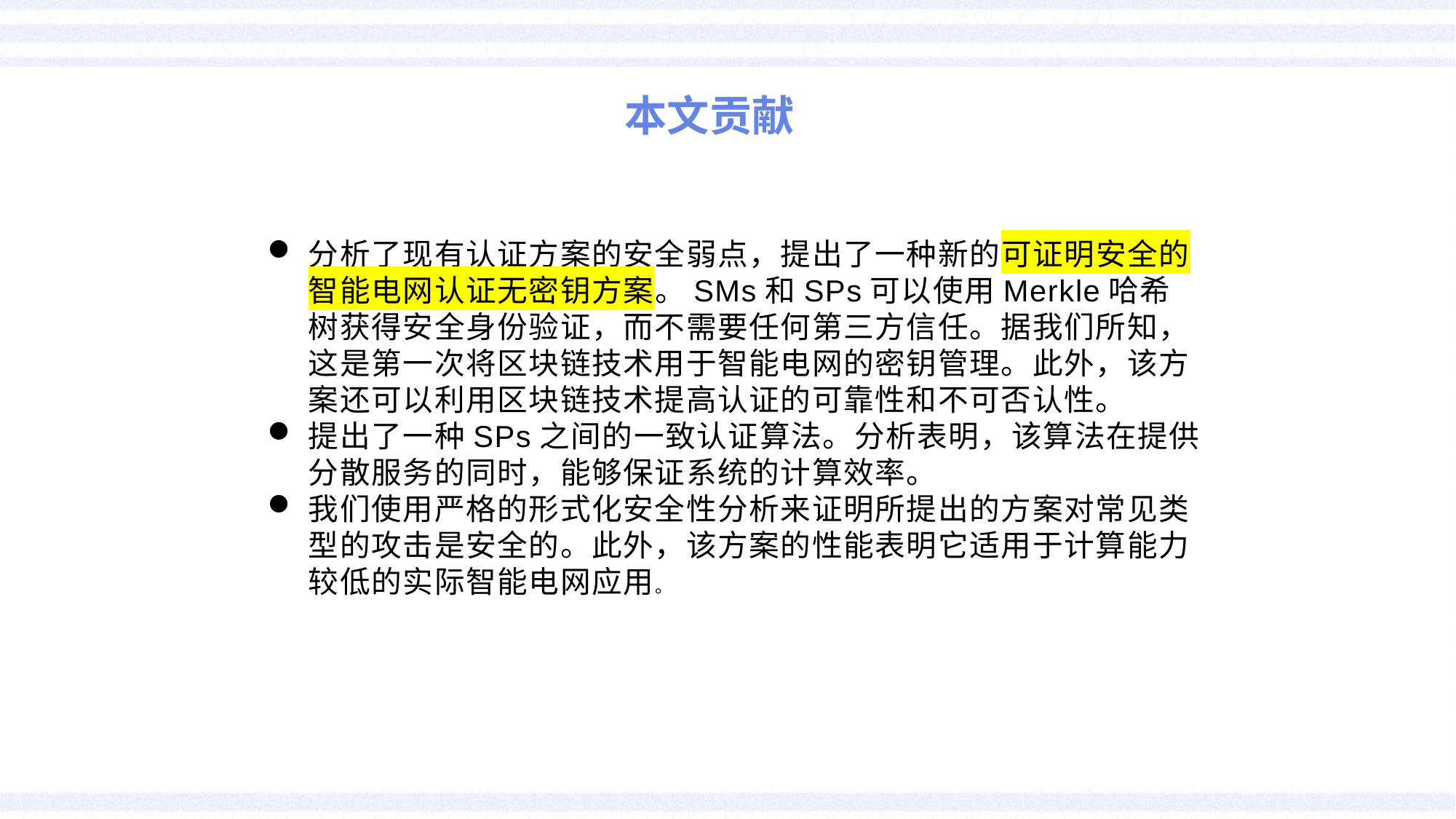

# 本文贡献
分析了现有认证方案的安全弱点，提出了一种新的可证明安全的智能电网认证无密钥方案。SMs和SPs可以使用Merkle哈希树获得安全身份验证，而不需要任何第三方信任。据我们所知，这是第一次将区块链技术用于智能电网的密钥管理。此外，该方案还可以利用区块链技术提高认证的可靠性和不可否认性。
提出了一种SPs之间的一致认证算法。分析表明，该算法在提供分散服务的同时，能够保证系统的计算效率。
我们使用严格的形式化安全性分析来证明所提出的方案对常见类型的攻击是安全的。此外，该方案的性能表明它适用于计算能力较低的实际智能电网应用。